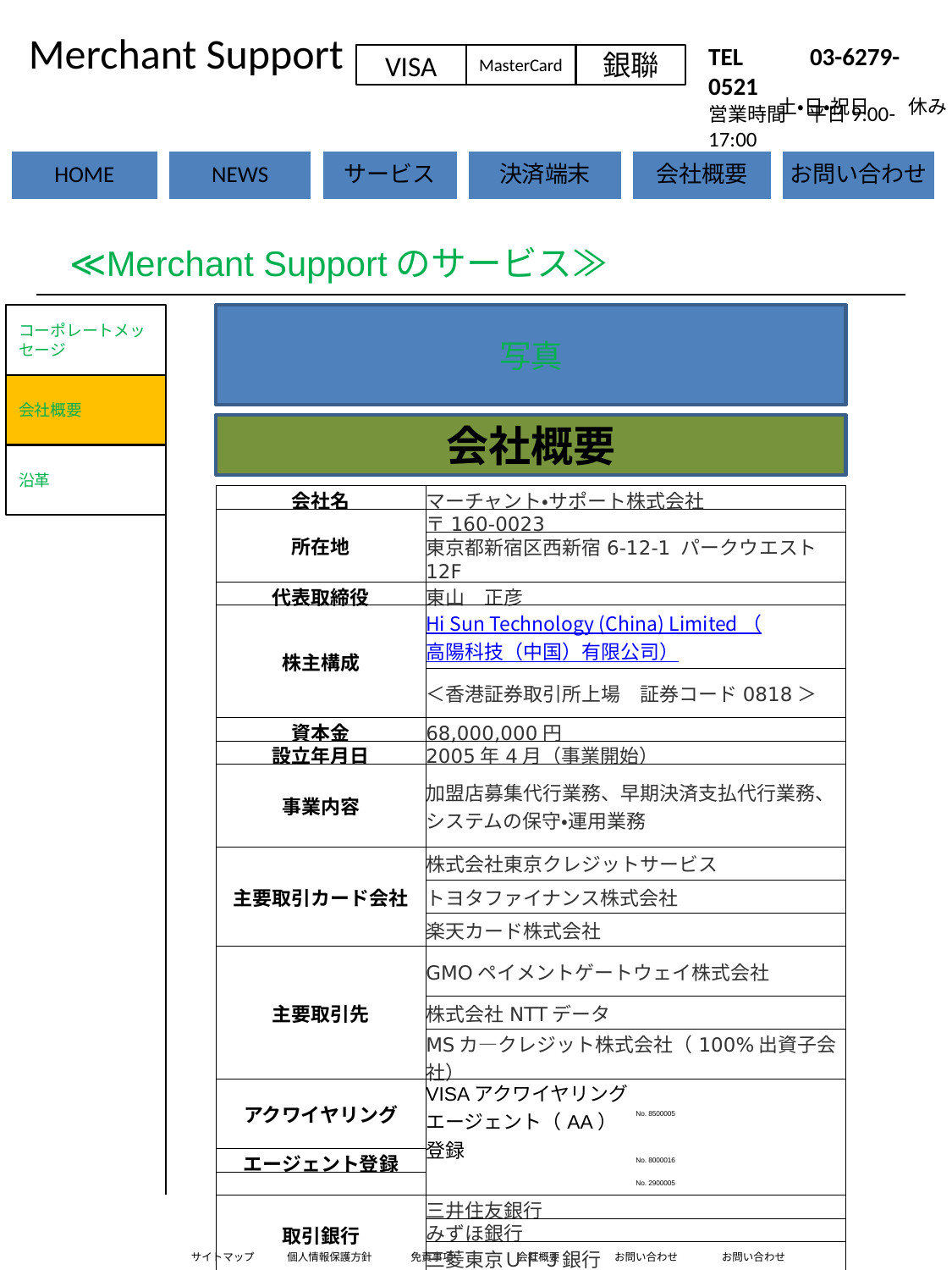

Merchant Support
サービス画面
TEL 　　03-6279-0521
営業時間　平日9:00-17:00

VISA
MasterCard
銀聯
土・日・祝日　　休み
HOME
NEWS
サービス
決済端末
会社概要
お問い合わせ
≪Merchant Supportのサービス≫
コーポレートメッセージ
写真
会社概要
会社概要
沿革
| 会社名 | マーチャント・サポート株式会社 |  |
| --- | --- | --- |
| 所在地 | 〒160-0023 |  |
|  | 東京都新宿区西新宿6-12-1 パークウエスト12F |  |
| 代表取締役 | 東山　正彦 |  |
| 株主構成 | Hi Sun Technology (China) Limited （高陽科技（中国）有限公司） |  |
|  | ＜香港証券取引所上場　証券コード0818＞ |  |
| 資本金 | 68,000,000円 |  |
| 設立年月日 | 2005年4月（事業開始） |  |
| 事業内容 | 加盟店募集代行業務、早期決済支払代行業務、システムの保守・運用業務 |  |
| 主要取引カード会社 | 株式会社東京クレジットサービス |  |
|  | トヨタファイナンス株式会社 |  |
|  | 楽天カード株式会社 |  |
| 主要取引先 | GMOペイメントゲートウェイ株式会社 |  |
|  | 株式会社NTTデータ |  |
|  | MSカ―クレジット株式会社（100%出資子会社） |  |
| アクワイヤリング | VISAアクワイヤリングエージェント（AA）登録 | No. 8500005 |
| エージェント登録 |  | No. 8000016 |
|  |  | No. 2900005 |
| 取引銀行 | 三井住友銀行 |  |
|  | みずほ銀行 |  |
|  | 三菱東京ＵＦＪ銀行 |  |
サイトマップ
個人情報保護方針
免責事項
会社概要
お問い合わせ
お問い合わせ